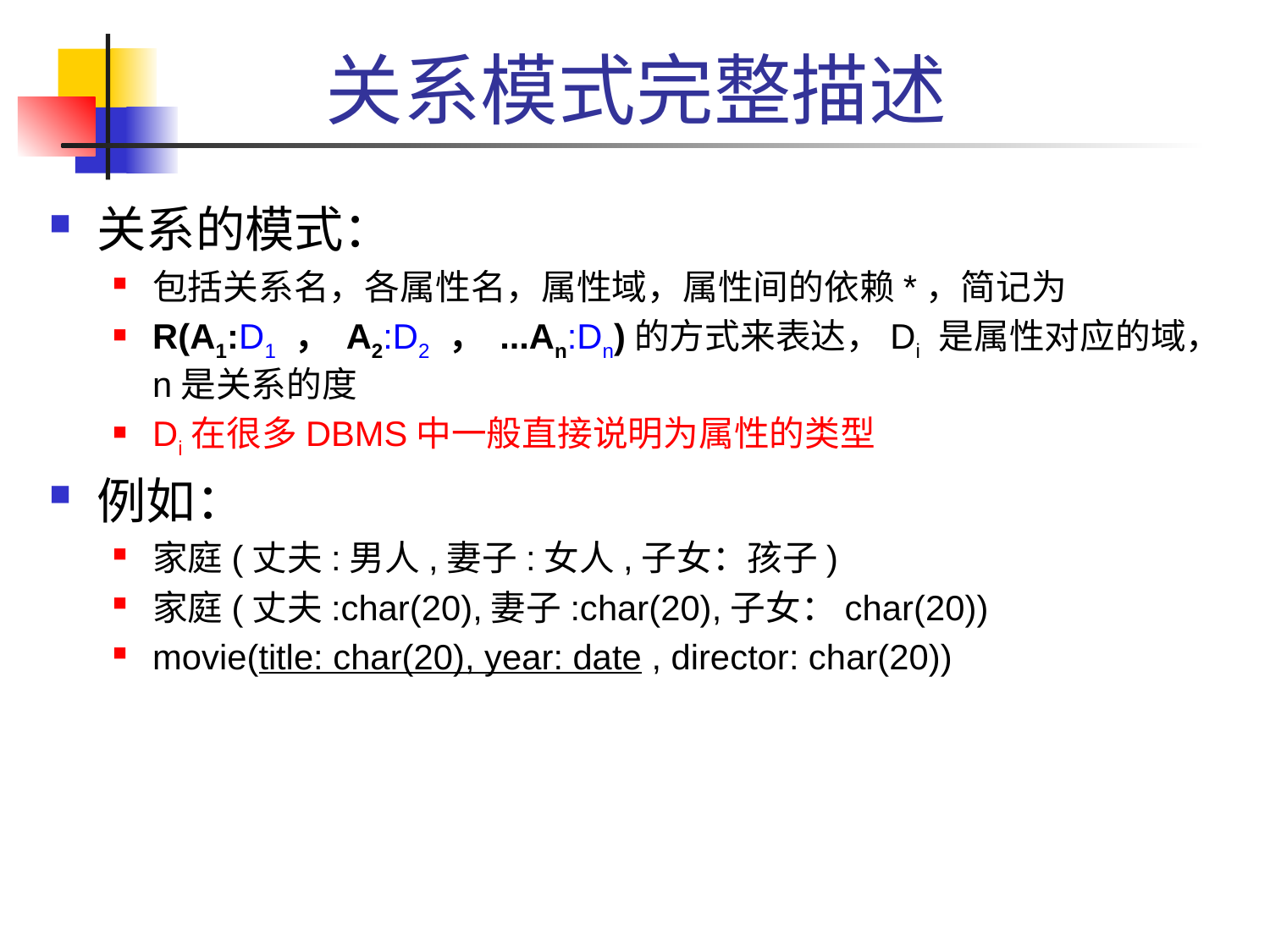

# 关系模式完整描述
关系的模式：
包括关系名，各属性名，属性域，属性间的依赖*，简记为
R(A1:D1 ， A2:D2 ， ...An:Dn)的方式来表达，Di 是属性对应的域，n是关系的度
Di在很多DBMS中一般直接说明为属性的类型
例如：
家庭(丈夫:男人,妻子:女人,子女：孩子)
家庭(丈夫:char(20),妻子:char(20),子女：char(20))
movie(title: char(20), year: date , director: char(20))